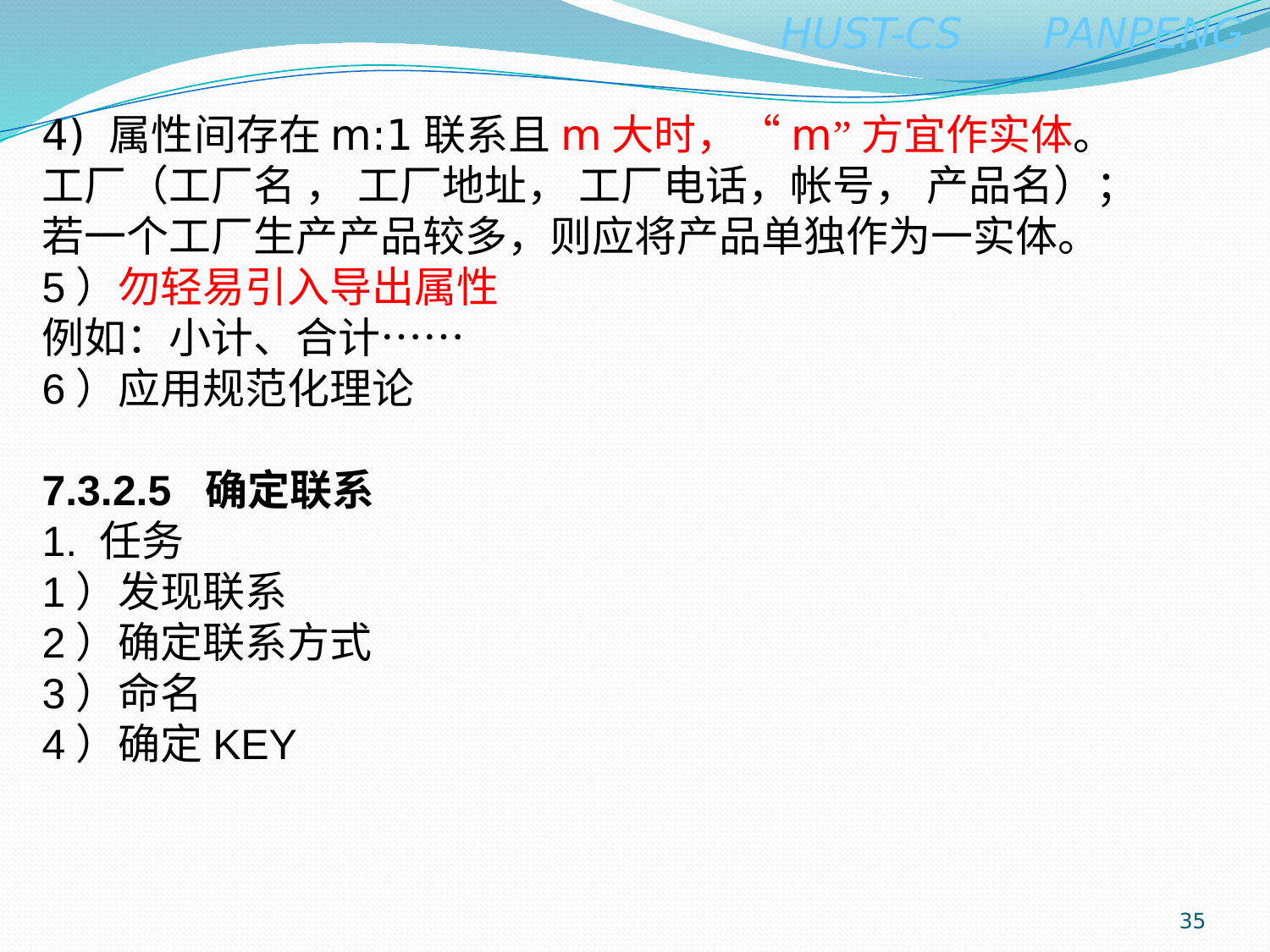

4) 属性间存在m:1联系且m大时，“m”方宜作实体。
工厂（工厂名 ， 工厂地址， 工厂电话，帐号， 产品名）；
若一个工厂生产产品较多，则应将产品单独作为一实体。
5）勿轻易引入导出属性
例如：小计、合计……
6）应用规范化理论

7.3.2.5  确定联系
1. 任务
1）发现联系
2）确定联系方式
3）命名
4）确定KEY
35